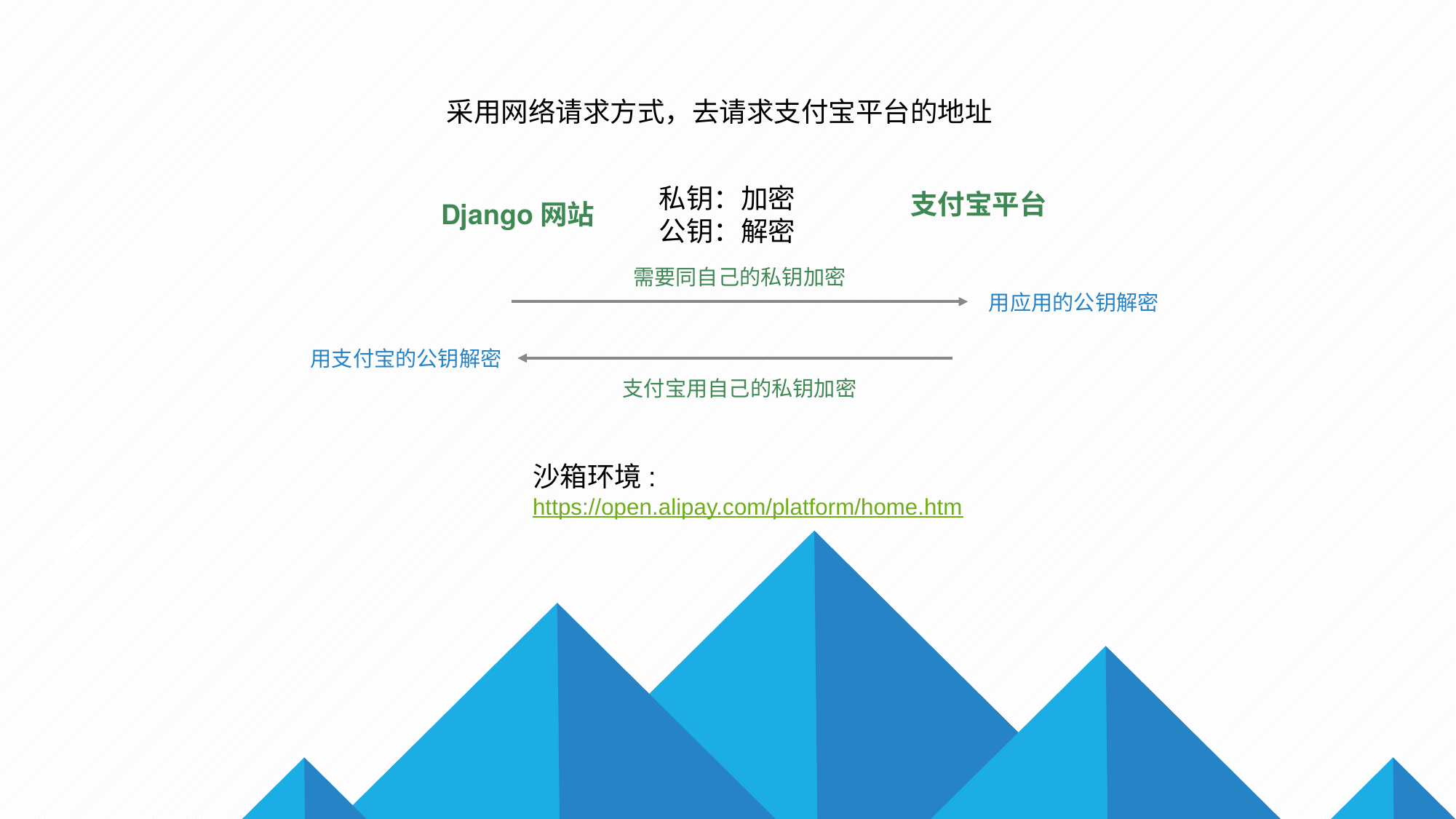

采用网络请求方式，去请求支付宝平台的地址
私钥：加密
公钥：解密
支付宝平台
Django网站
需要同自己的私钥加密
用应用的公钥解密

用支付宝的公钥解密

支付宝用自己的私钥加密
沙箱环境:
https://open.alipay.com/platform/home.htm